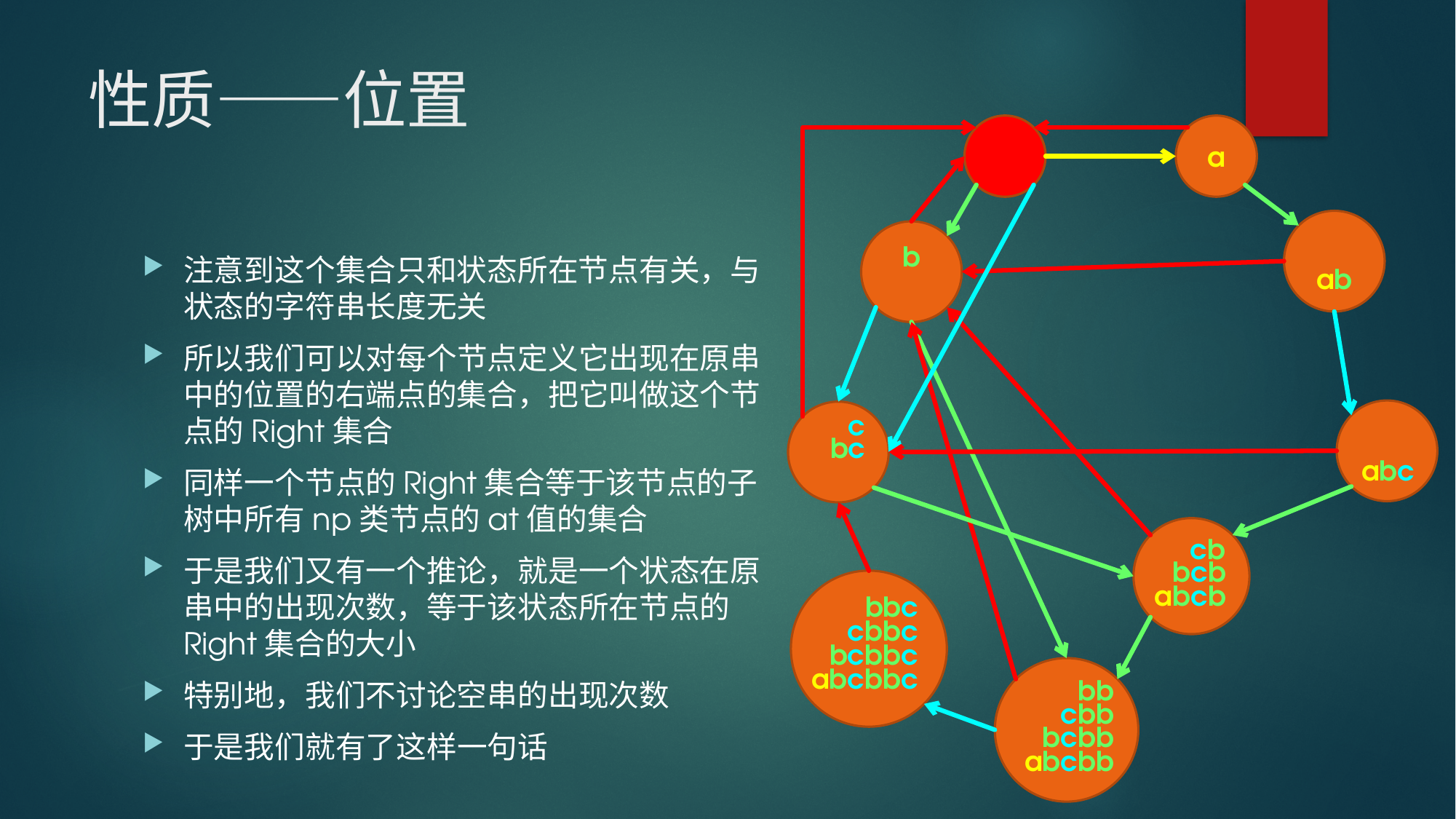

# 性质——位置

a

b
注意到这个集合只和状态所在节点有关，与状态的字符串长度无关
所以我们可以对每个节点定义它出现在原串中的位置的右端点的集合，把它叫做这个节点的Right集合
同样一个节点的Right集合等于该节点的子树中所有np类节点的at值的集合
于是我们又有一个推论，就是一个状态在原串中的出现次数，等于该状态所在节点的Right集合的大小
特别地，我们不讨论空串的出现次数
于是我们就有了这样一句话
ab

c
bc
abc

cb
bcb

abcb
bbc
cbbc
bcbbc
abcbbc

bb
cbb
bcbb
abcbb